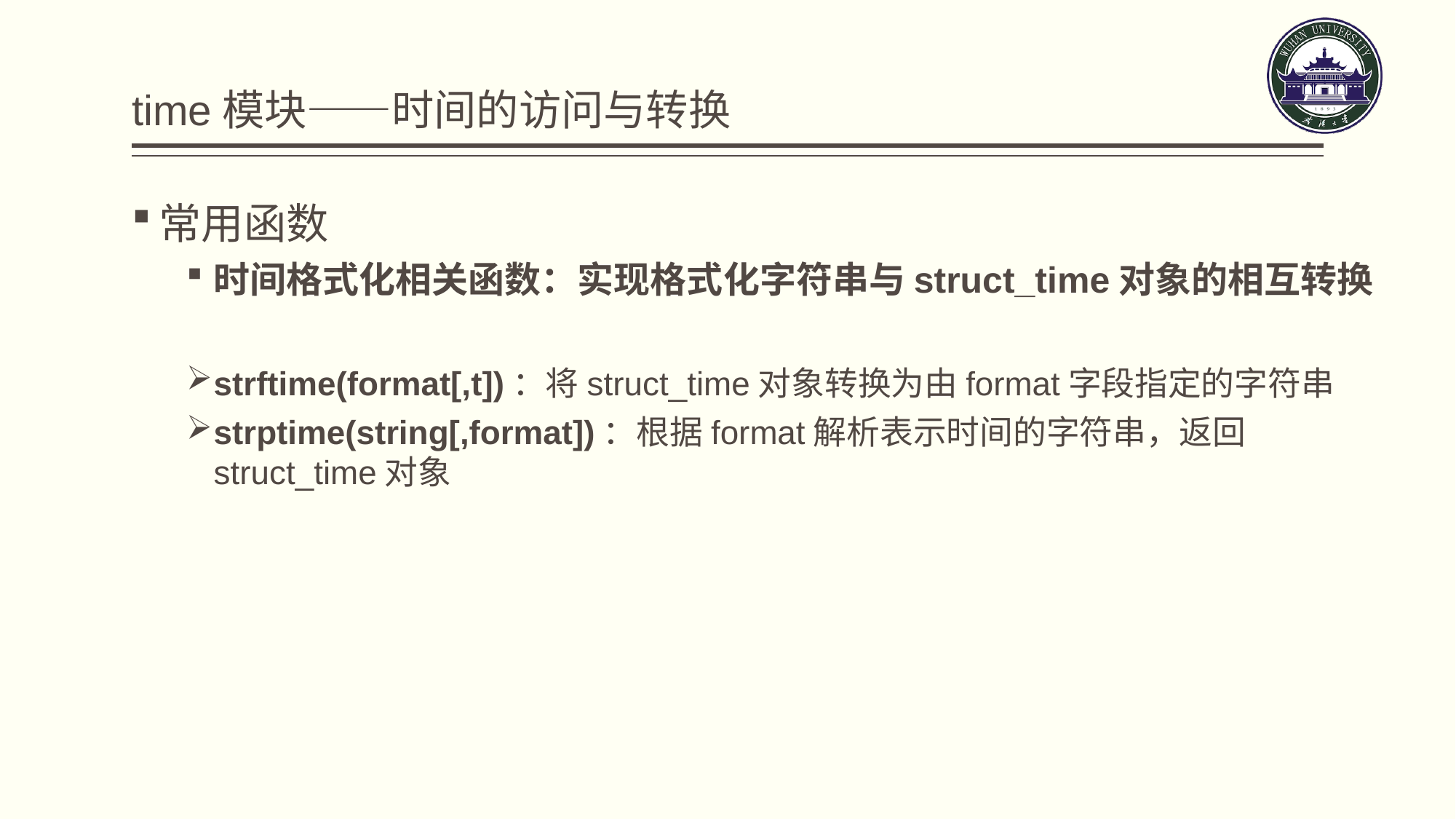

# time模块——时间的访问与转换
常用函数
时间格式化相关函数：实现格式化字符串与struct_time对象的相互转换

strftime(format[,t])：将struct_time对象转换为由format字段指定的字符串
strptime(string[,format])：根据format解析表示时间的字符串，返回struct_time对象